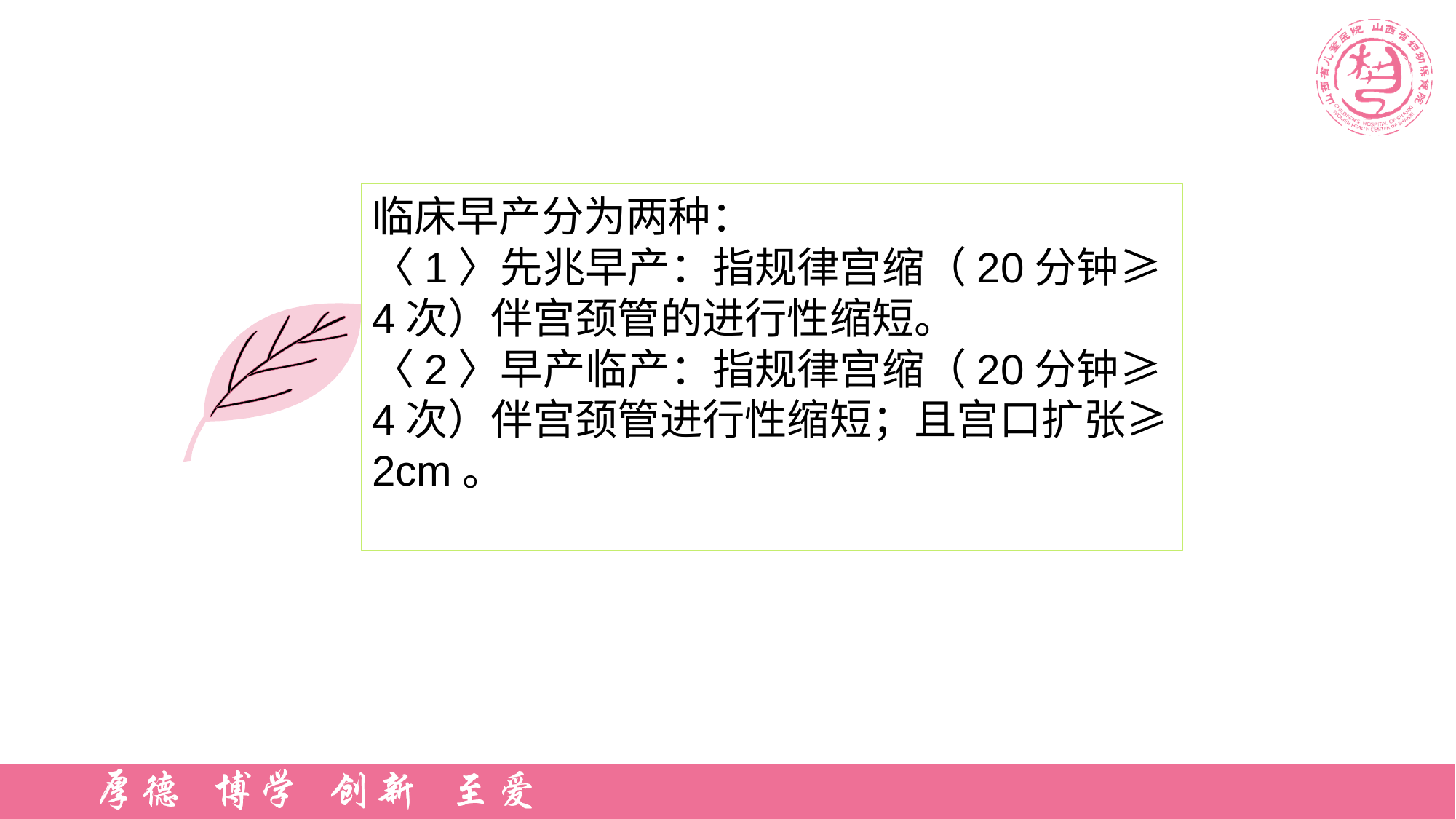

临床早产分为两种：
〈1〉先兆早产：指规律宫缩（20分钟≥4次）伴宫颈管的进行性缩短。
〈2〉早产临产：指规律宫缩（20分钟≥4次）伴宫颈管进行性缩短；且宫口扩张≥2cm。